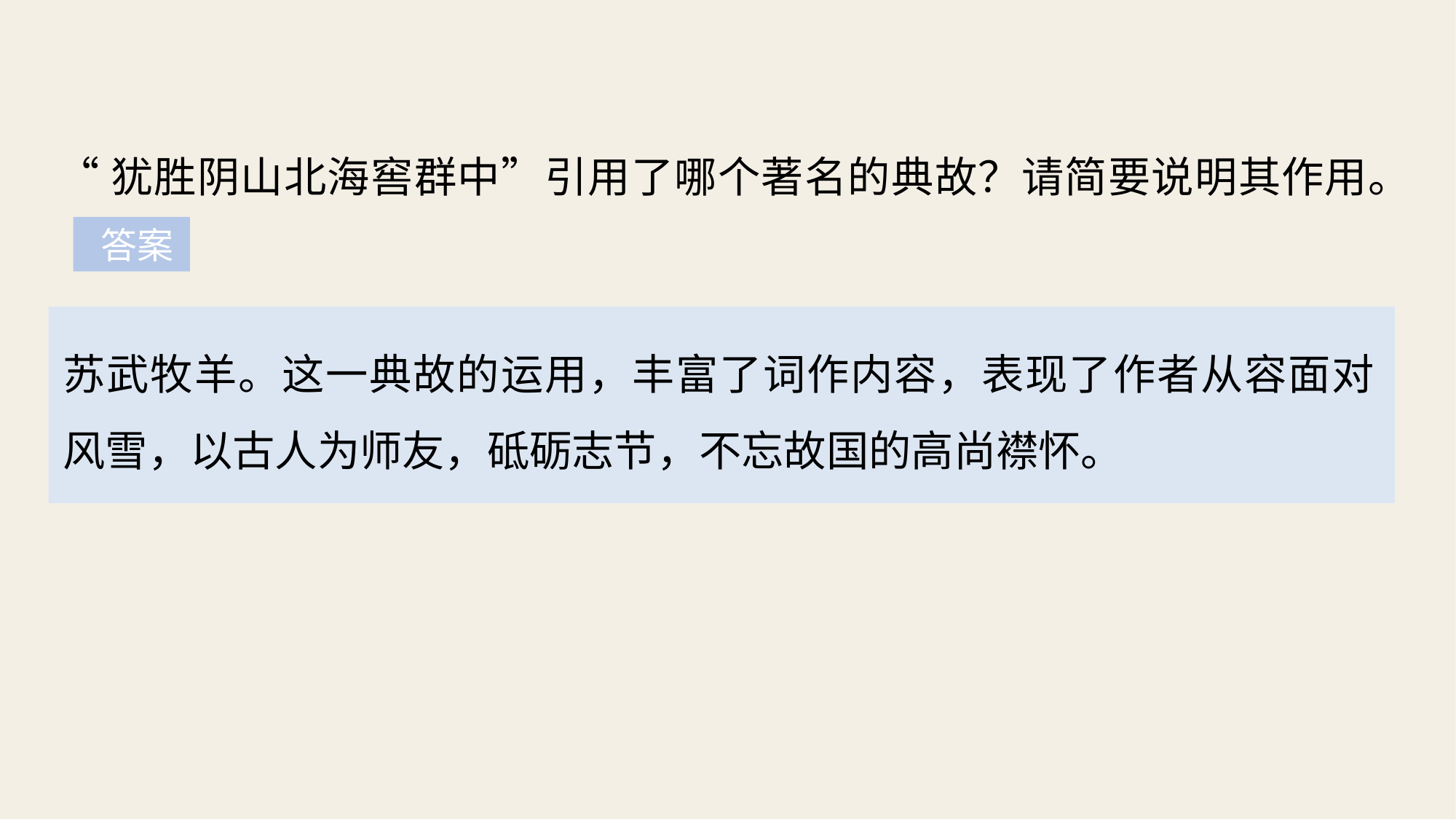

“犹胜阴山北海窖群中”引用了哪个著名的典故？请简要说明其作用。
 答案

苏武牧羊。这一典故的运用，丰富了词作内容，表现了作者从容面对风雪，以古人为师友，砥砺志节，不忘故国的高尚襟怀。